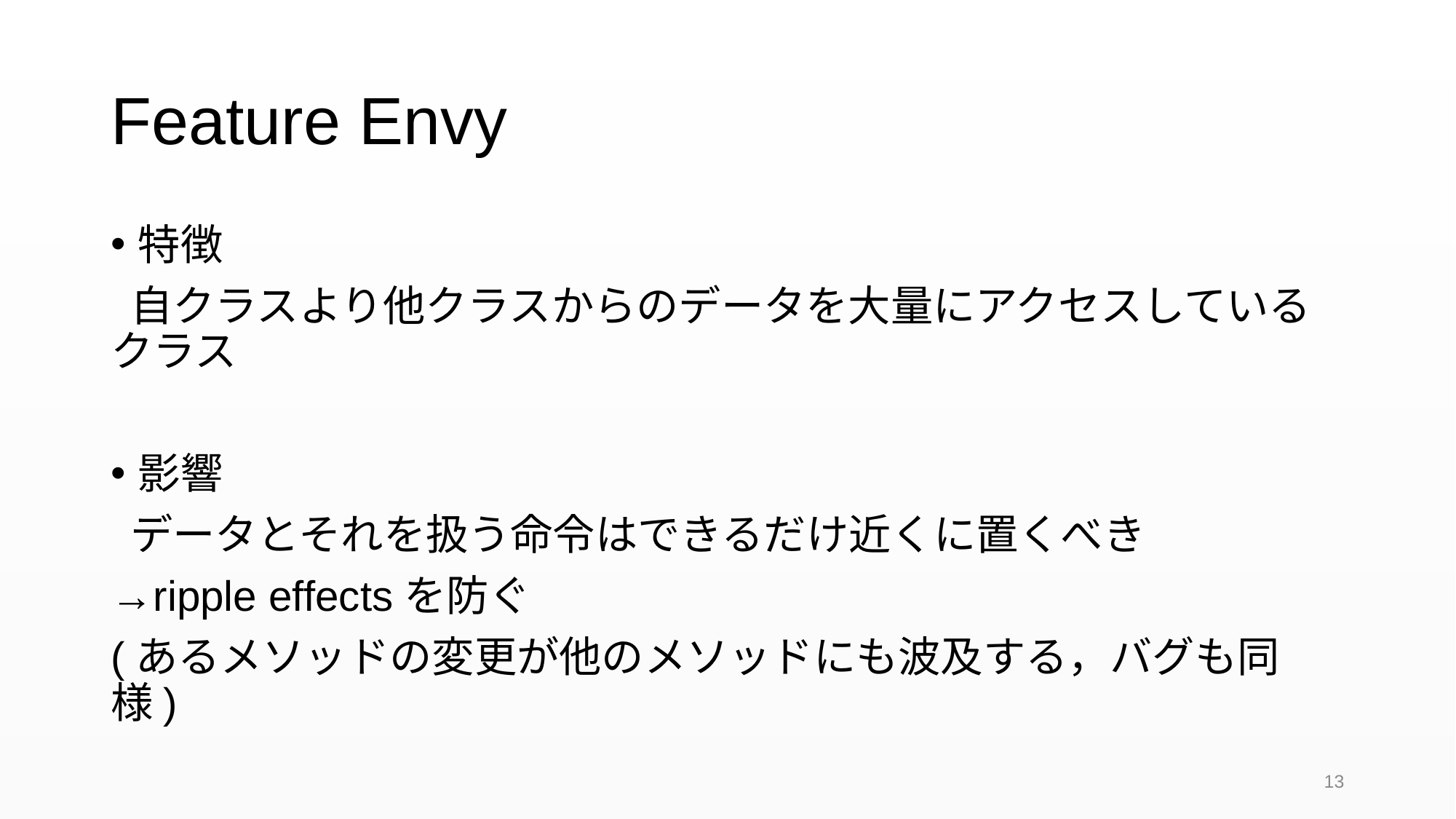

# Feature Envy
特徴
 自クラスより他クラスからのデータを大量にアクセスしているクラス

影響
 データとそれを扱う命令はできるだけ近くに置くべき
→ripple effectsを防ぐ
(あるメソッドの変更が他のメソッドにも波及する，バグも同様)
13